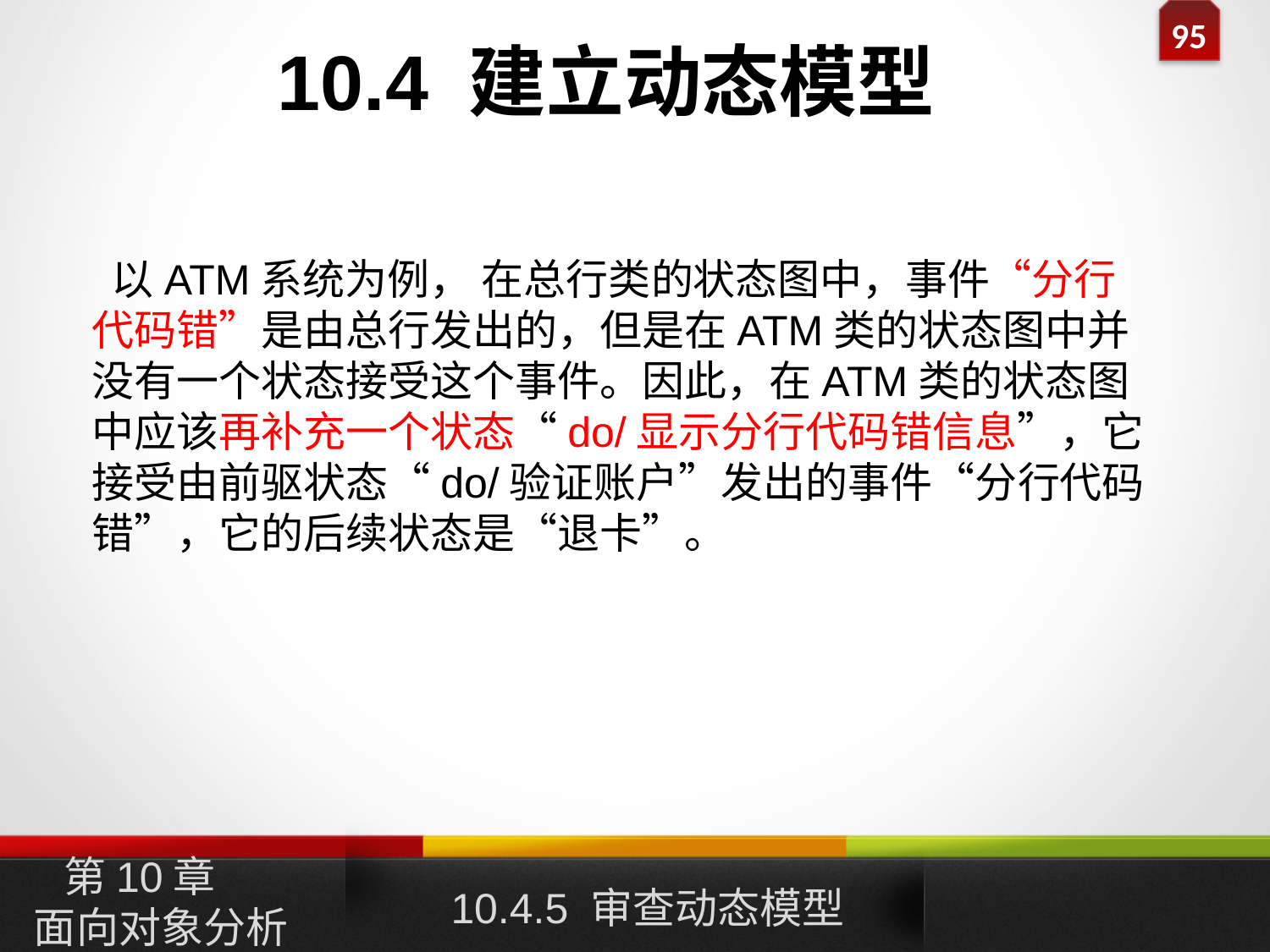

10.4 建立动态模型
 以ATM系统为例， 在总行类的状态图中，事件“分行代码错”是由总行发出的，但是在ATM类的状态图中并没有一个状态接受这个事件。因此，在ATM类的状态图中应该再补充一个状态“do/显示分行代码错信息”，它接受由前驱状态“do/验证账户”发出的事件“分行代码错”，它的后续状态是“退卡”。
10.4.5 审查动态模型